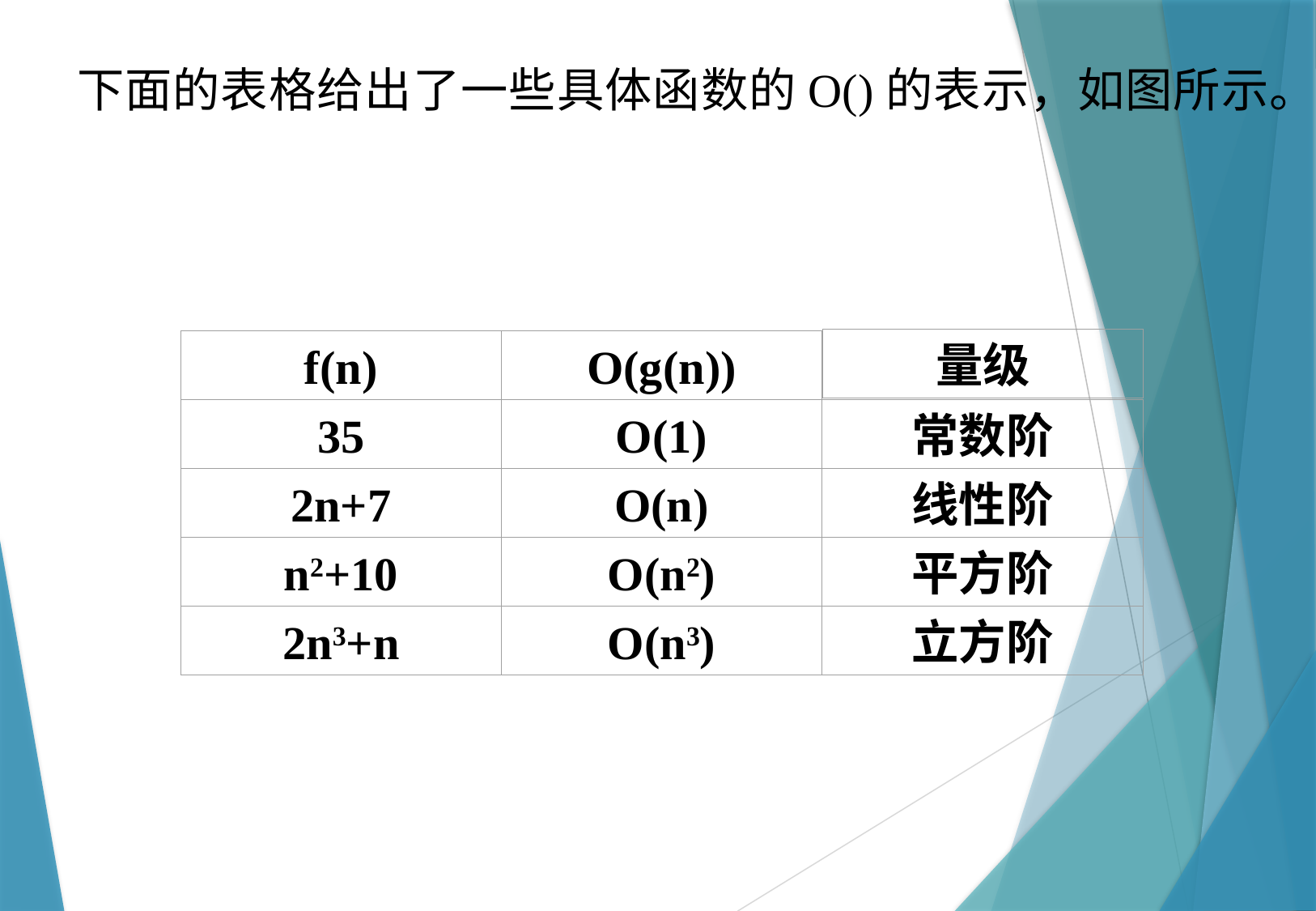

下面的表格给出了一些具体函数的O()的表示，如图所示。

量级

f(n)

O(g(n))

35

O(1)

常数阶

2n+7

O(n)

线性阶

n2+10

O(n2)

平方阶

2n3+n

O(n3)

立方阶